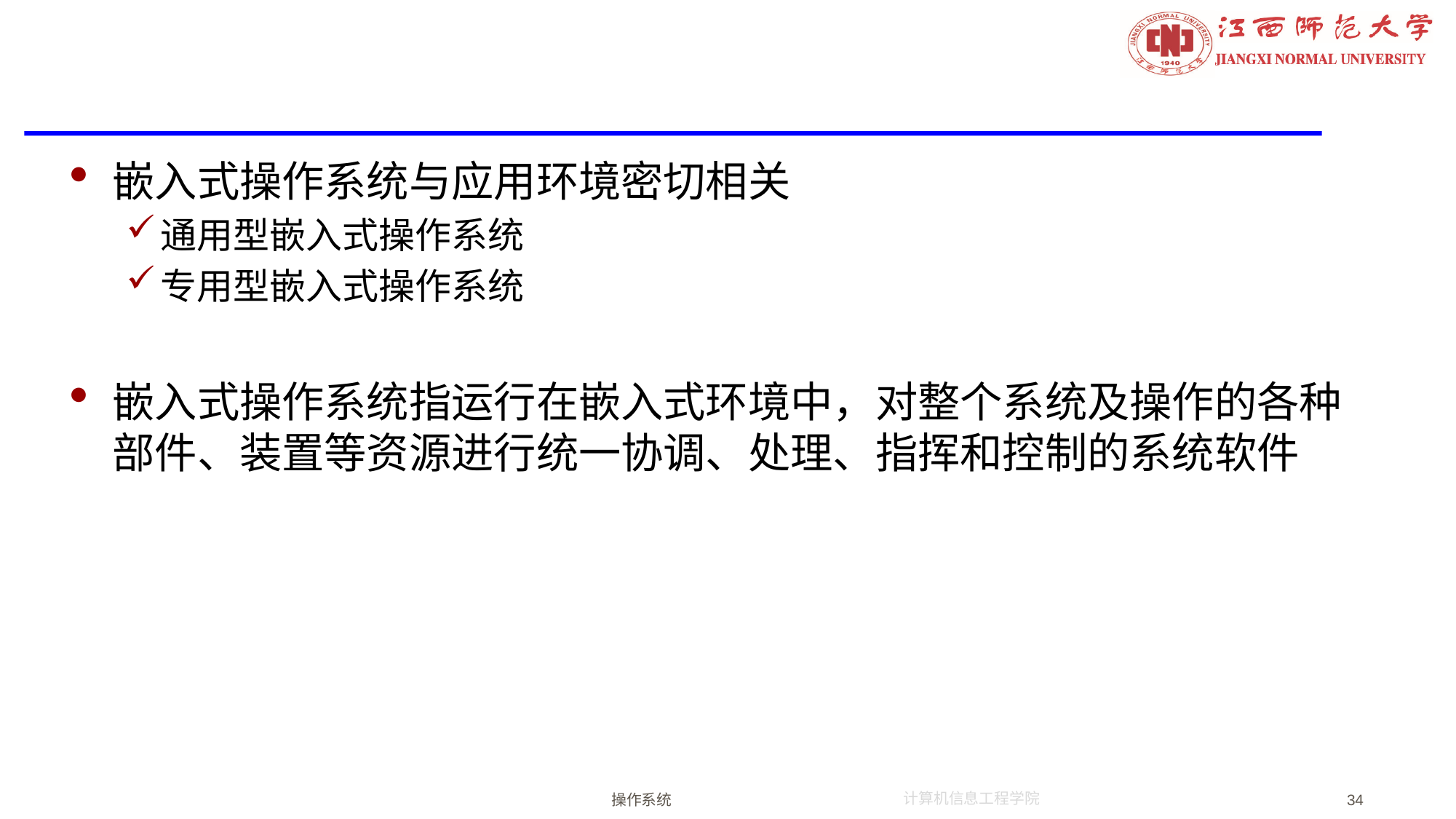

#
嵌入式操作系统与应用环境密切相关
通用型嵌入式操作系统
专用型嵌入式操作系统

嵌入式操作系统指运行在嵌入式环境中，对整个系统及操作的各种部件、装置等资源进行统一协调、处理、指挥和控制的系统软件
操作系统
34